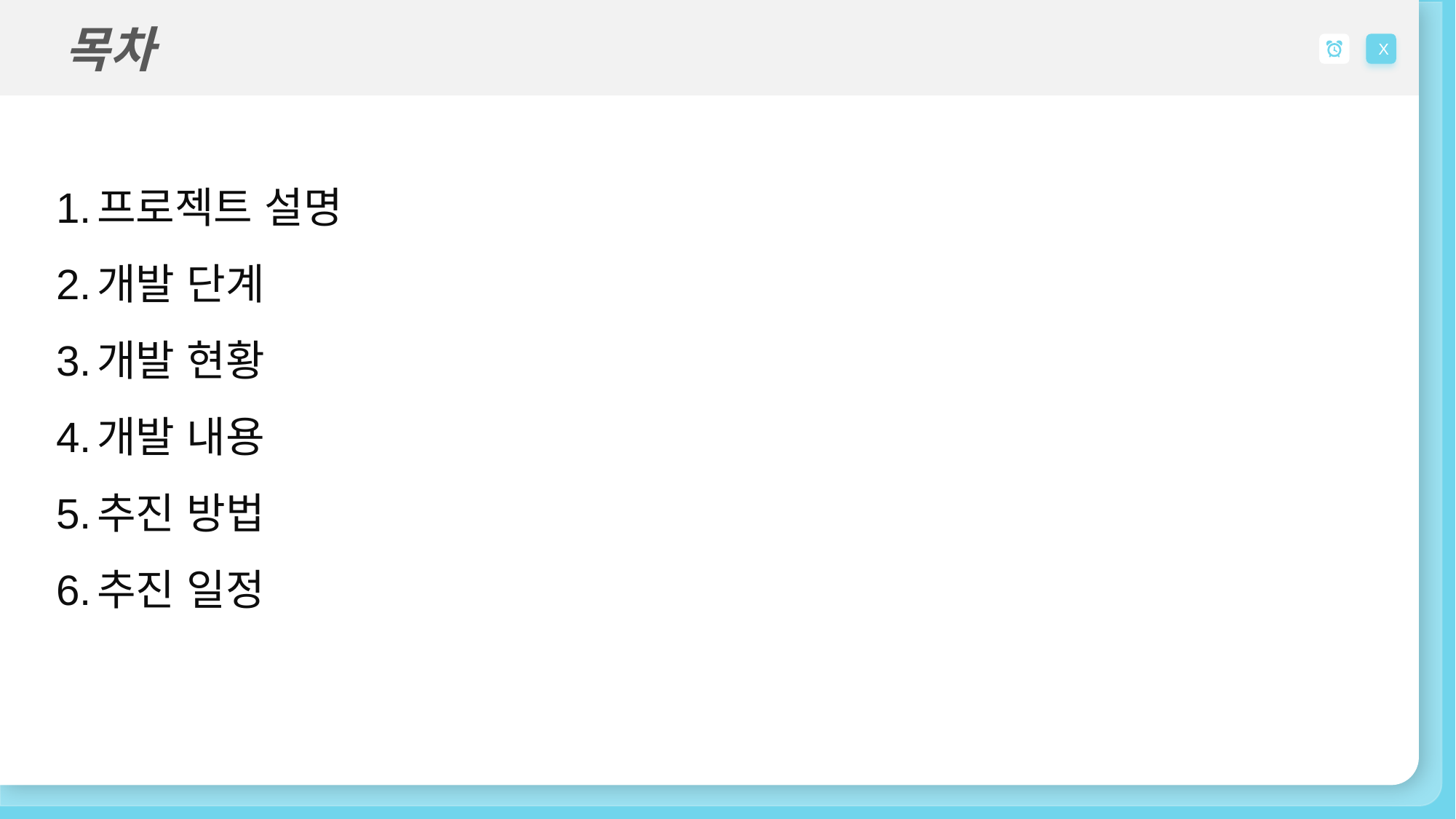

목차

X
프로젝트 설명
개발 단계
개발 현황
개발 내용
추진 방법
추진 일정